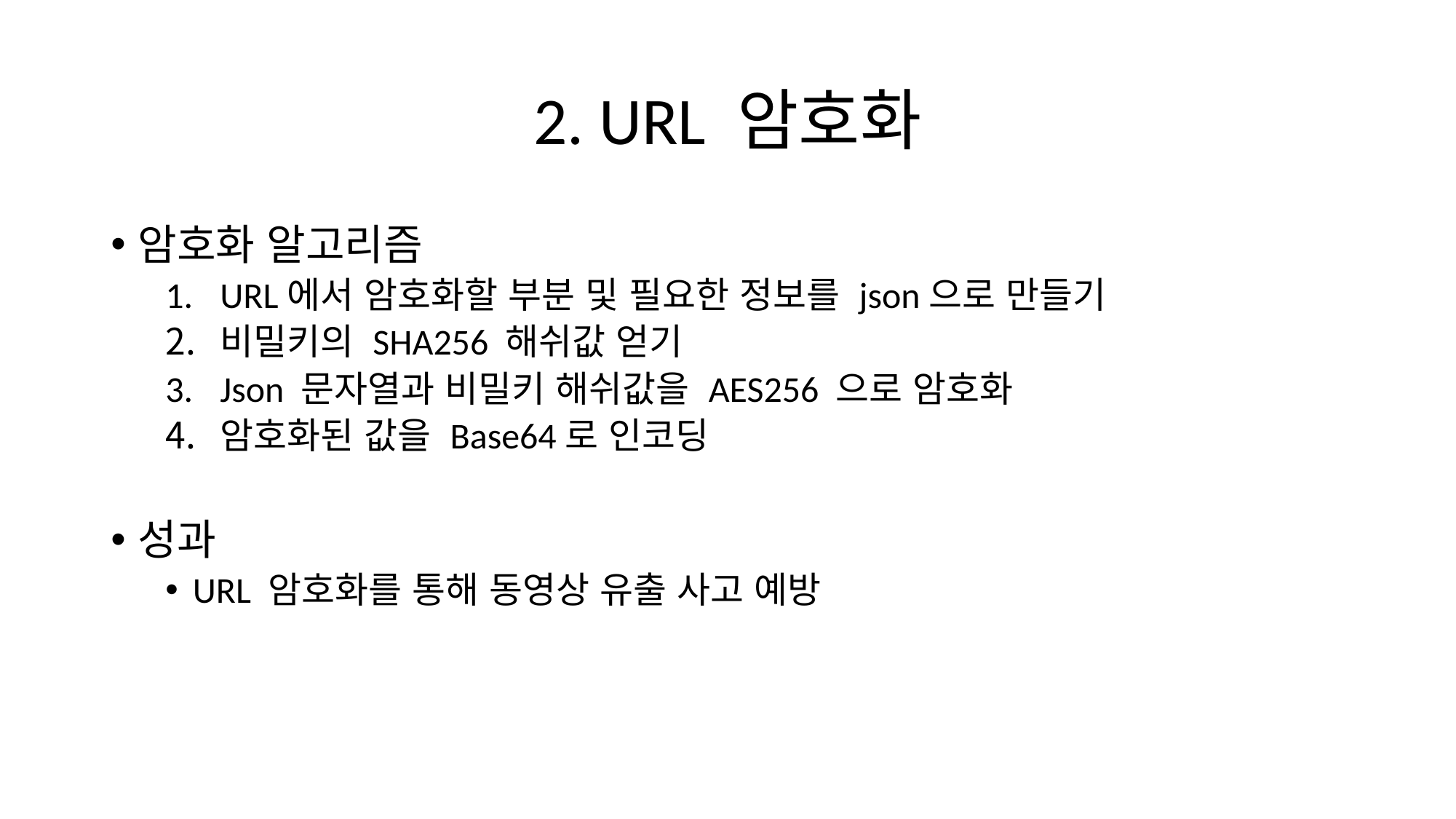

# 2. URL 암호화
암호화 알고리즘
URL에서 암호화할 부분 및 필요한 정보를 json으로 만들기
비밀키의 SHA256 해쉬값 얻기
Json 문자열과 비밀키 해쉬값을 AES256 으로 암호화
암호화된 값을 Base64로 인코딩

성과
URL 암호화를 통해 동영상 유출 사고 예방